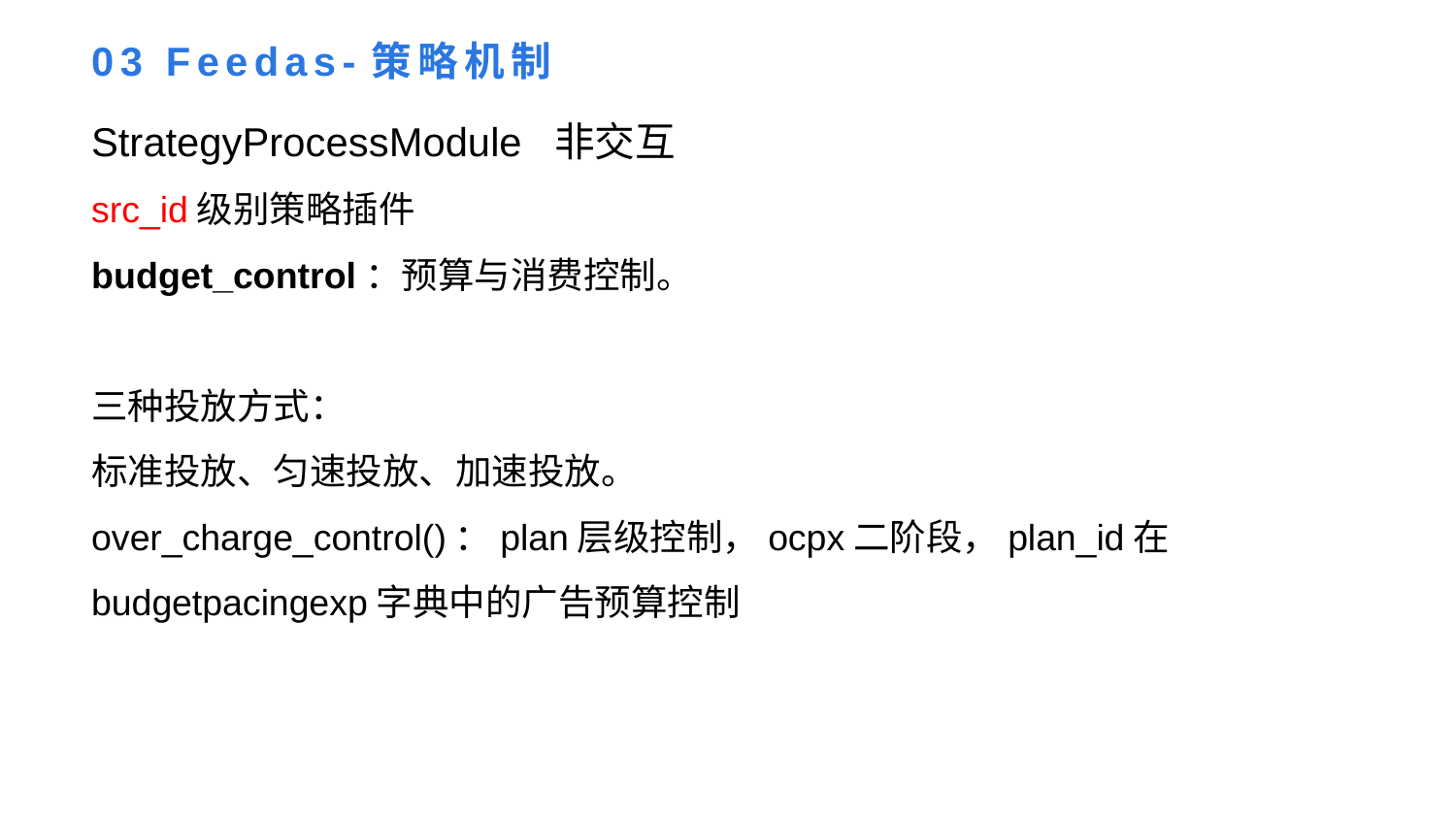

03 Feedas-策略机制
StrategyProcessModule  非交互
src_id级别策略插件
budget_control：预算与消费控制。

三种投放方式：
标准投放、匀速投放、加速投放。
over_charge_control()：plan层级控制，ocpx二阶段，plan_id在budgetpacingexp字典中的广告预算控制